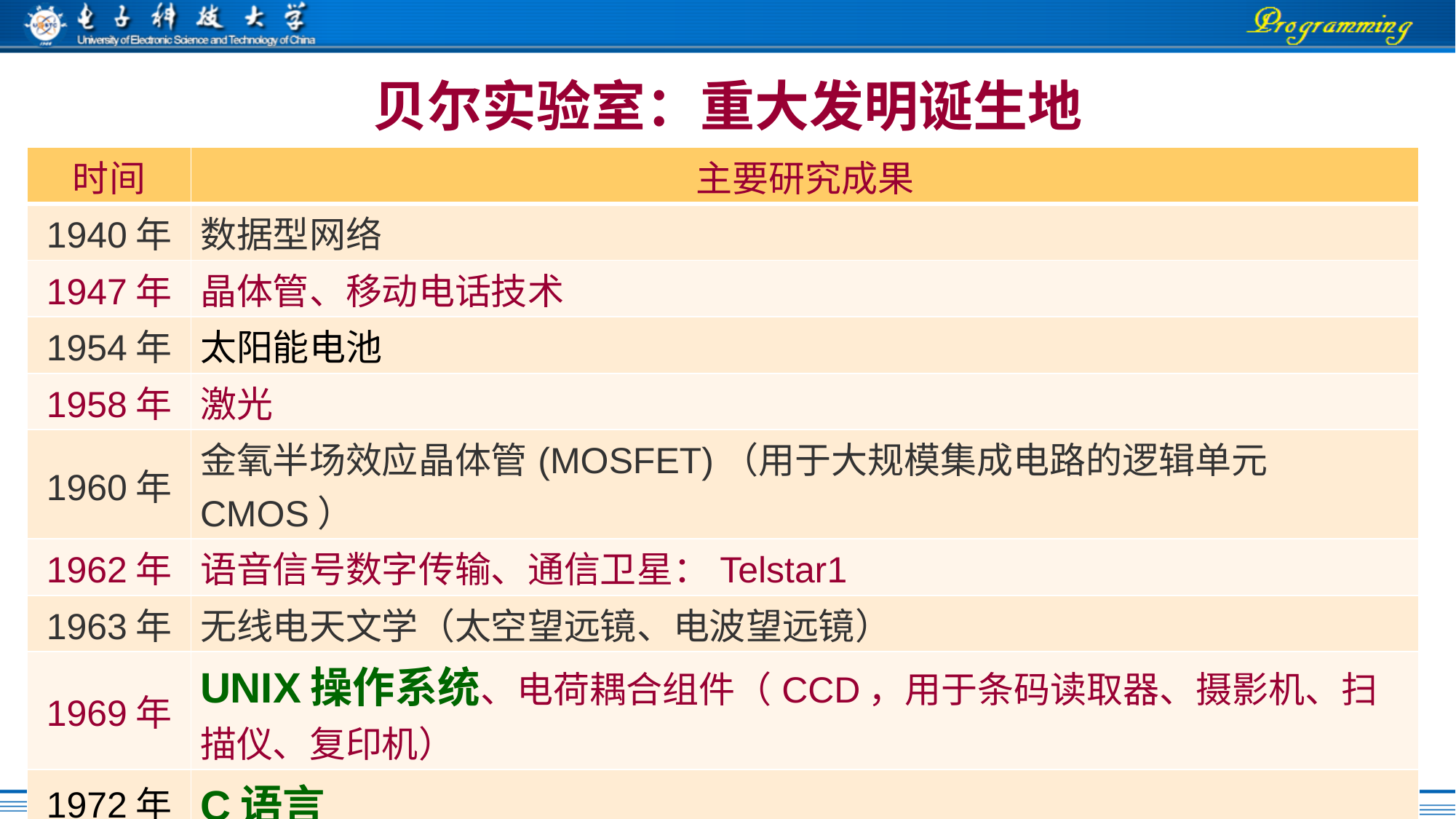

# 贝尔实验室：重大发明诞生地
| 时间 | 主要研究成果 |
| --- | --- |
| 1940年 | 数据型网络 |
| 1947年 | 晶体管、移动电话技术 |
| 1954年 | 太阳能电池 |
| 1958年 | 激光 |
| 1960年 | 金氧半场效应晶体管(MOSFET)（用于大规模集成电路的逻辑单元CMOS） |
| 1962年 | 语音信号数字传输、通信卫星：Telstar1 |
| 1963年 | 无线电天文学（太空望远镜、电波望远镜） |
| 1969年 | UNIX操作系统、电荷耦合组件（CCD，用于条码读取器、摄影机、扫描仪、复印机） |
| 1972年 | C语言 |
| 1979年 | 系统单芯片型的数字信号处理器SoCDSP，用于调制解调器、无线电话等 |